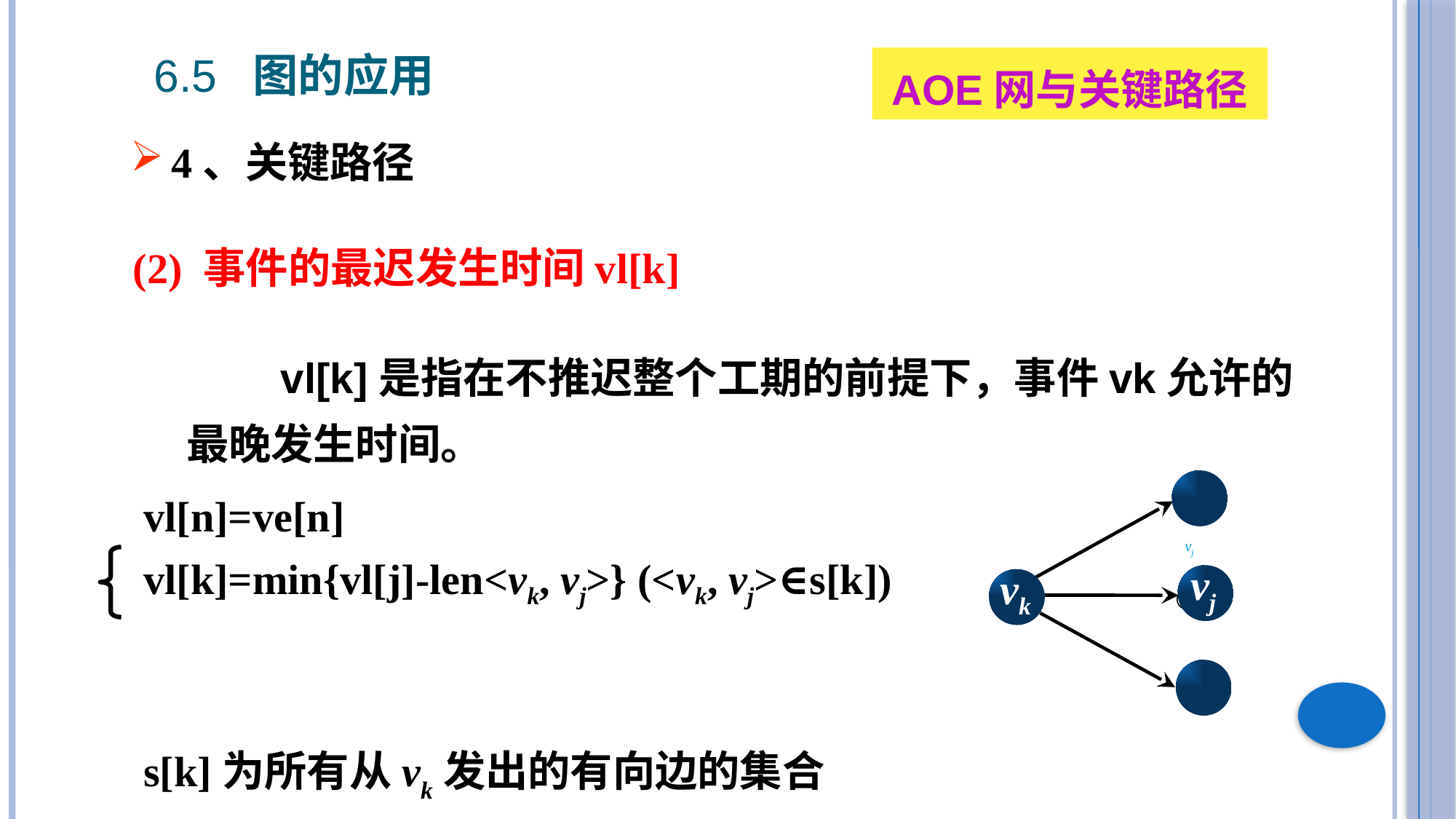

6.5  图的应用
AOE网与关键路径
4、关键路径

(2) 事件的最迟发生时间vl[k]
        vl[k]是指在不推迟整个工期的前提下，事件vk允许的最晚发生时间。

vj
vj
vk

vl[n]=ve[n]
vl[k]=min{vl[j]-len<vk, vj>} (<vk, vj>∈s[k])

s[k]为所有从vk发出的有向边的集合